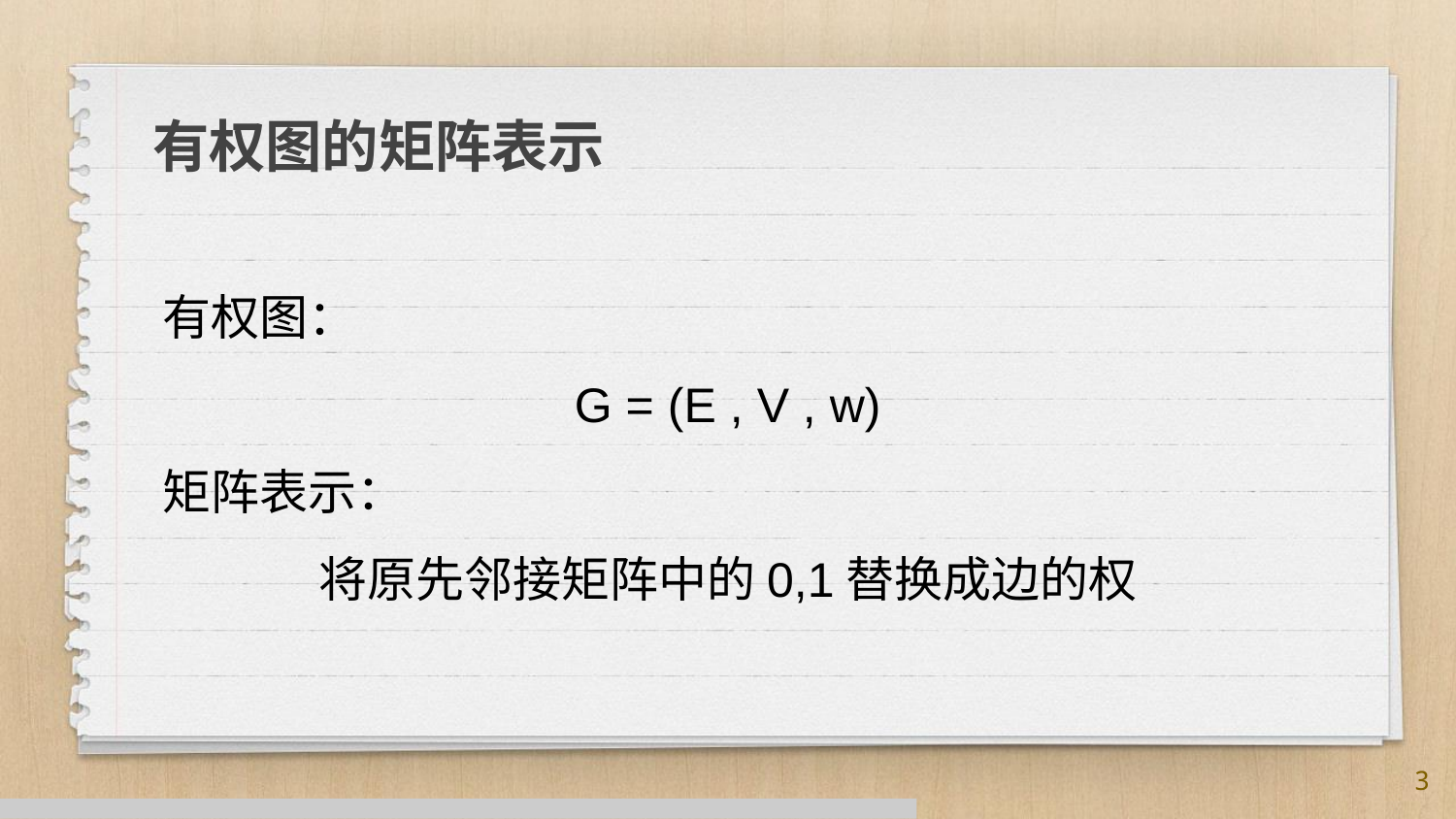

# 有权图的矩阵表示
有权图：
G = (E , V , w)
矩阵表示：
将原先邻接矩阵中的0,1替换成边的权
3